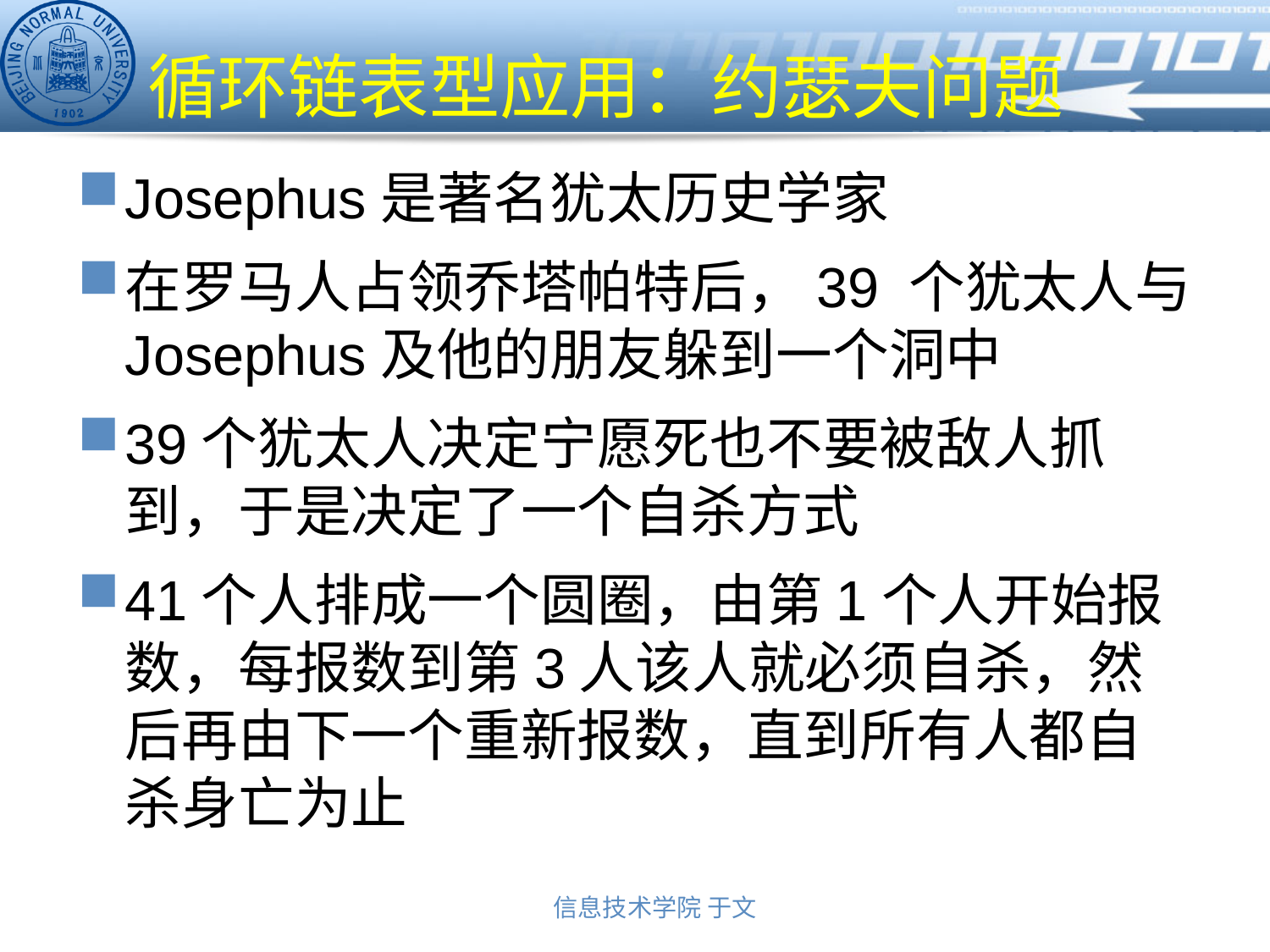

# 循环链表型应用：约瑟夫问题
Josephus是著名犹太历史学家
在罗马人占领乔塔帕特后，39 个犹太人与Josephus及他的朋友躲到一个洞中
39个犹太人决定宁愿死也不要被敌人抓到，于是决定了一个自杀方式
41个人排成一个圆圈，由第1个人开始报数，每报数到第3人该人就必须自杀，然后再由下一个重新报数，直到所有人都自杀身亡为止